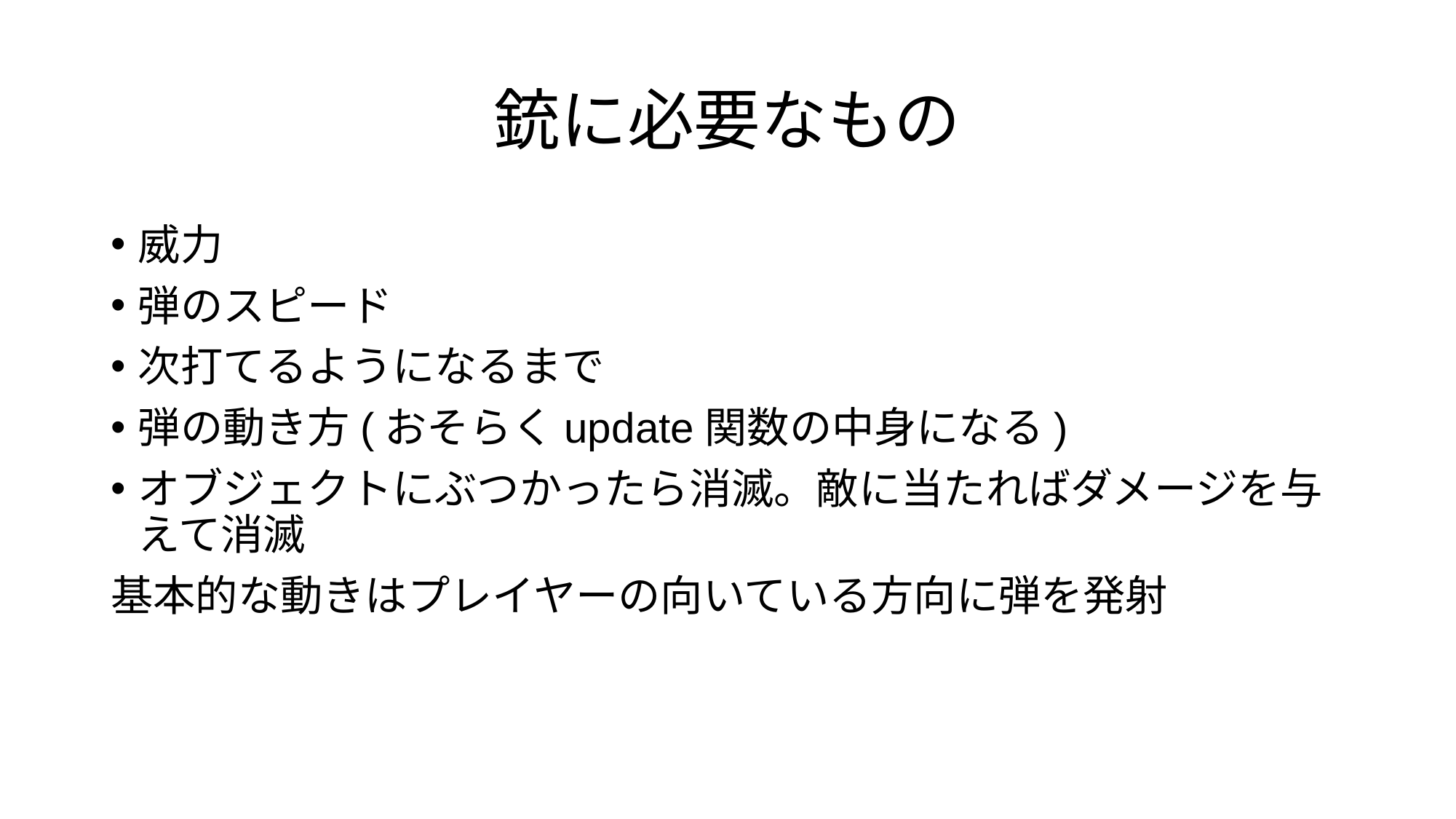

# 銃に必要なもの
威力
弾のスピード
次打てるようになるまで
弾の動き方(おそらくupdate関数の中身になる)
オブジェクトにぶつかったら消滅。敵に当たればダメージを与えて消滅
基本的な動きはプレイヤーの向いている方向に弾を発射